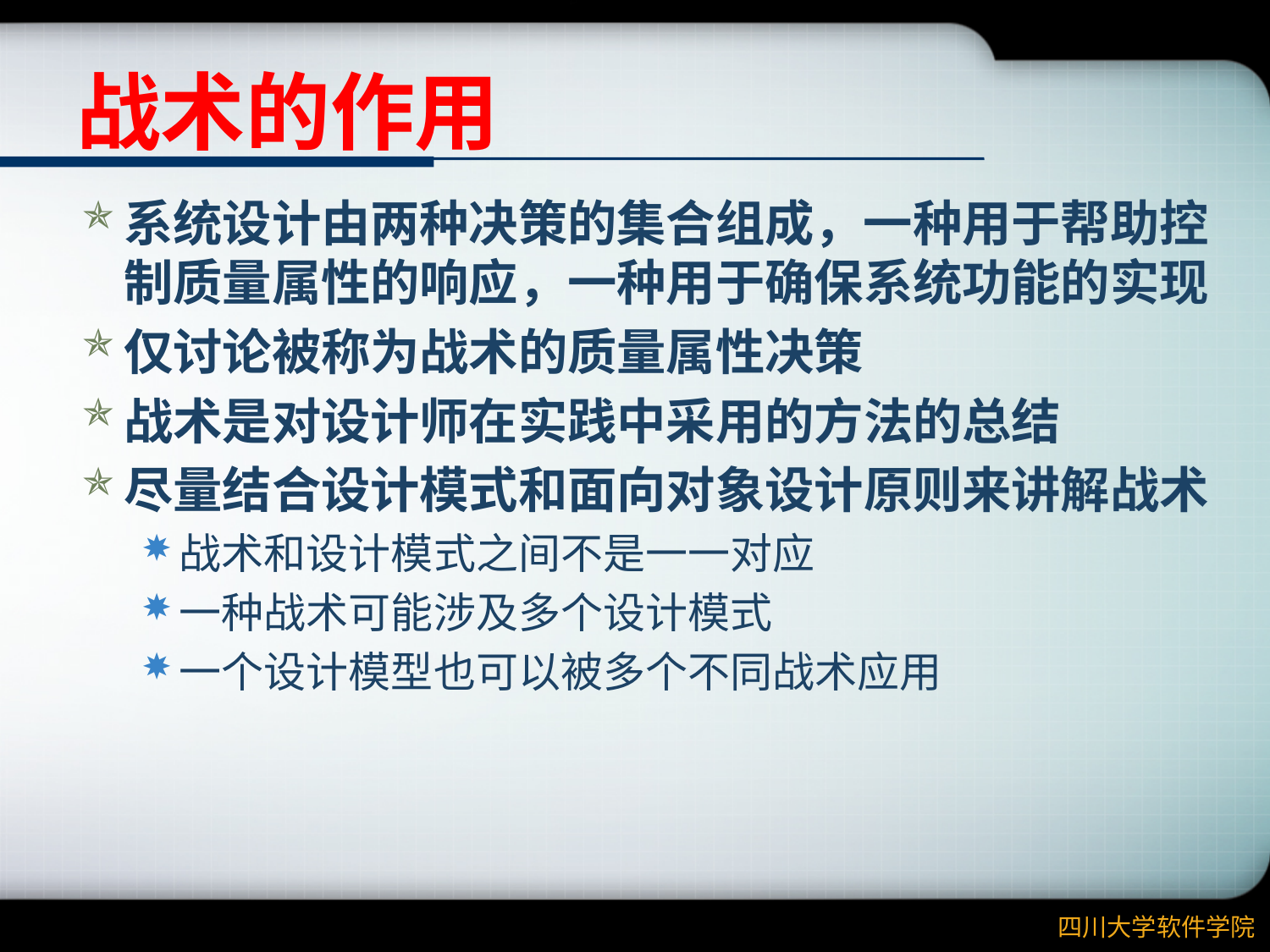

# 战术的作用
系统设计由两种决策的集合组成，一种用于帮助控制质量属性的响应，一种用于确保系统功能的实现
仅讨论被称为战术的质量属性决策
战术是对设计师在实践中采用的方法的总结
尽量结合设计模式和面向对象设计原则来讲解战术
战术和设计模式之间不是一一对应
一种战术可能涉及多个设计模式
一个设计模型也可以被多个不同战术应用